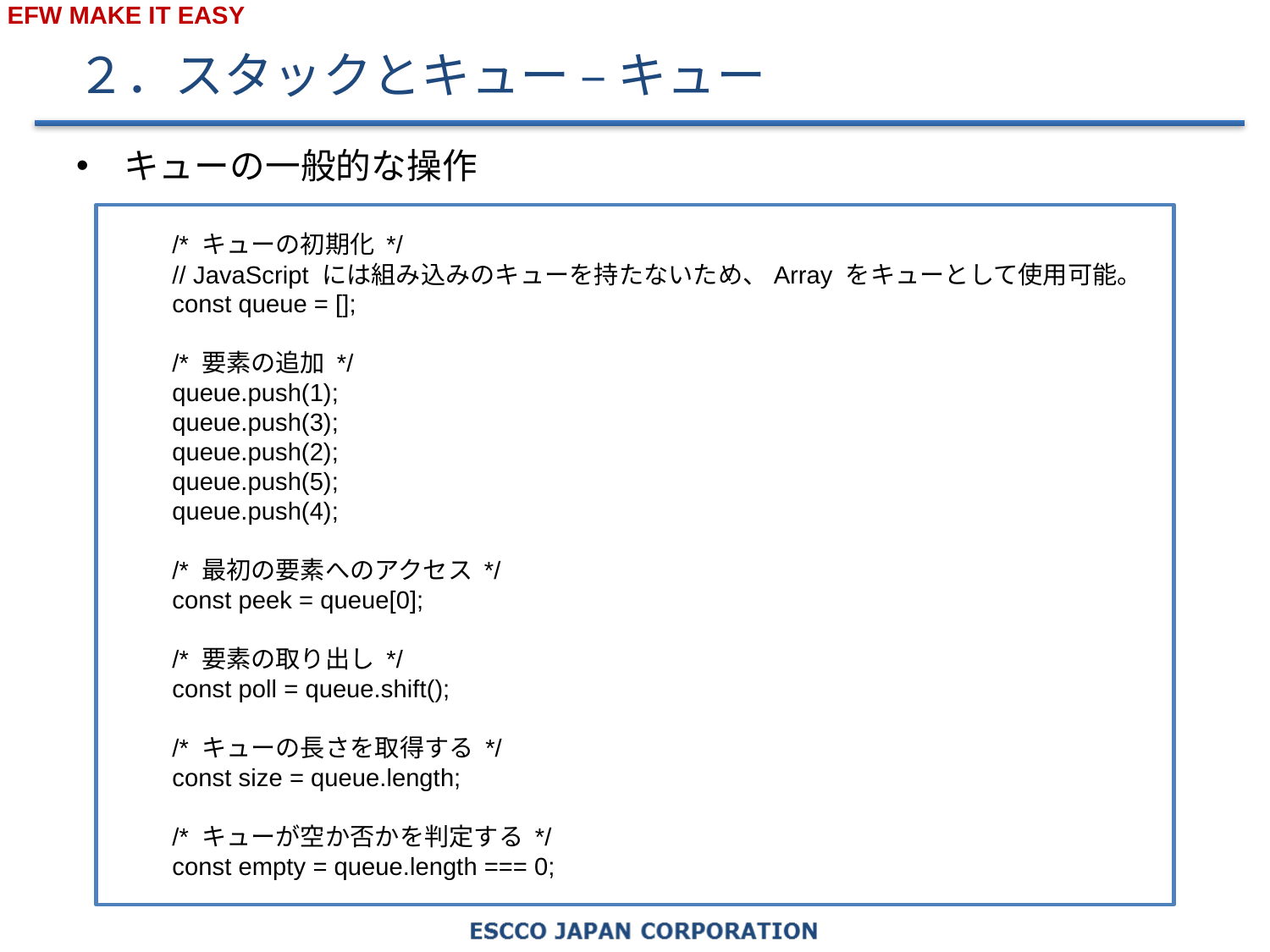

# ２．スタックとキュー – キュー
キューの一般的な操作
/* キューの初期化 */
// JavaScript には組み込みのキューを持たないため、Array をキューとして使用可能。
const queue = [];

/* 要素の追加 */
queue.push(1);
queue.push(3);
queue.push(2);
queue.push(5);
queue.push(4);

/* 最初の要素へのアクセス */
const peek = queue[0];

/* 要素の取り出し */
const poll = queue.shift();

/* キューの長さを取得する */
const size = queue.length;

/* キューが空か否かを判定する */
const empty = queue.length === 0;